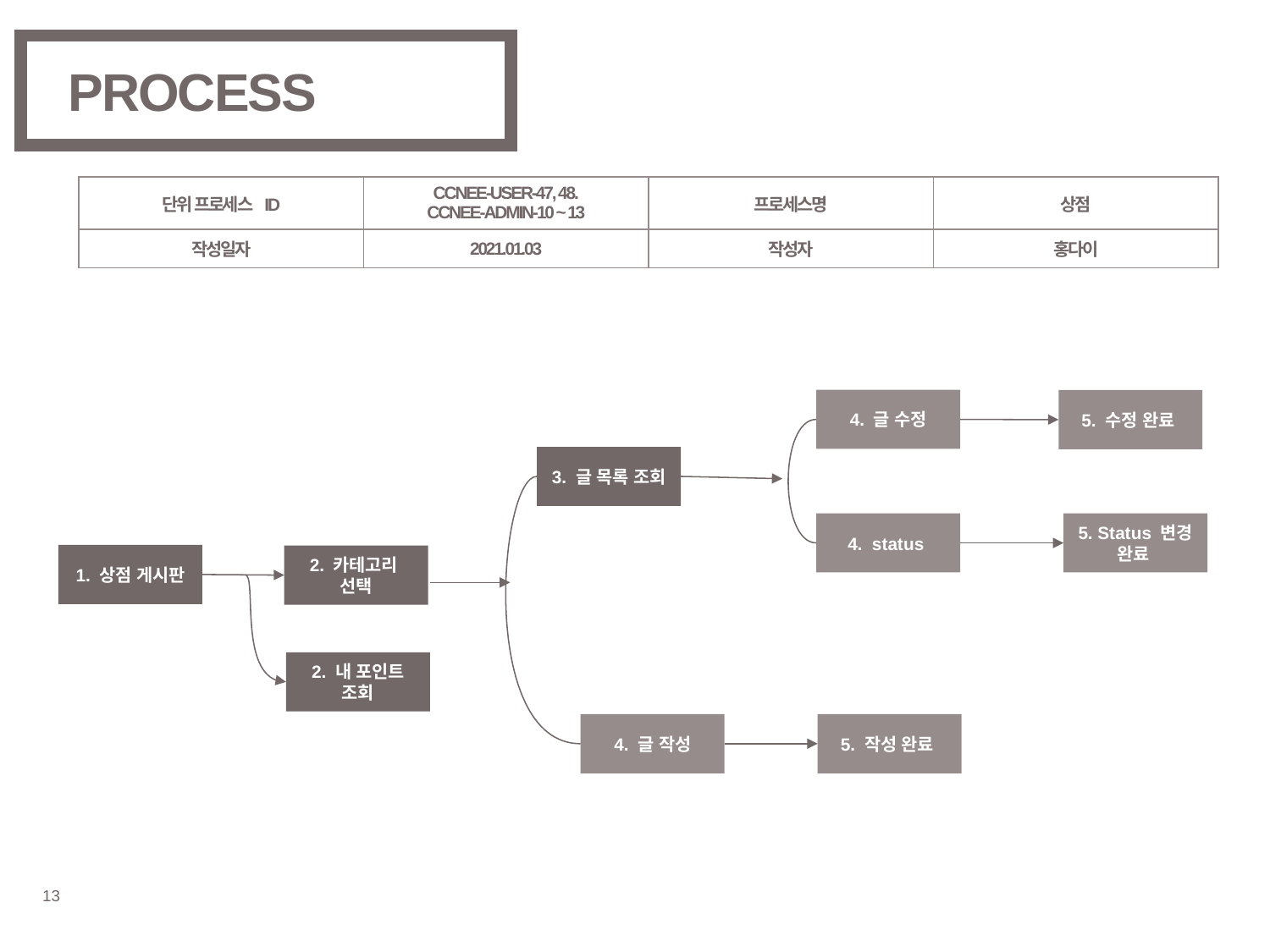

# PROCESS

| 단위 프로세스 ID | CCNEE-USER-47, 48. CCNEE-ADMIN-10 ~ 13 | 프로세스명 | 상점 |
| --- | --- | --- | --- |
| 작성일자 | 2021.01.03 | 작성자 | 홍다이 |
4. 글 수정
5. 수정 완료
3. 글 목록 조회
4.  status
5. Status 변경 완료
1. 상점 게시판
2. 카테고리
선택
2. 내 포인트 조회
4. 글 작성
5. 작성 완료